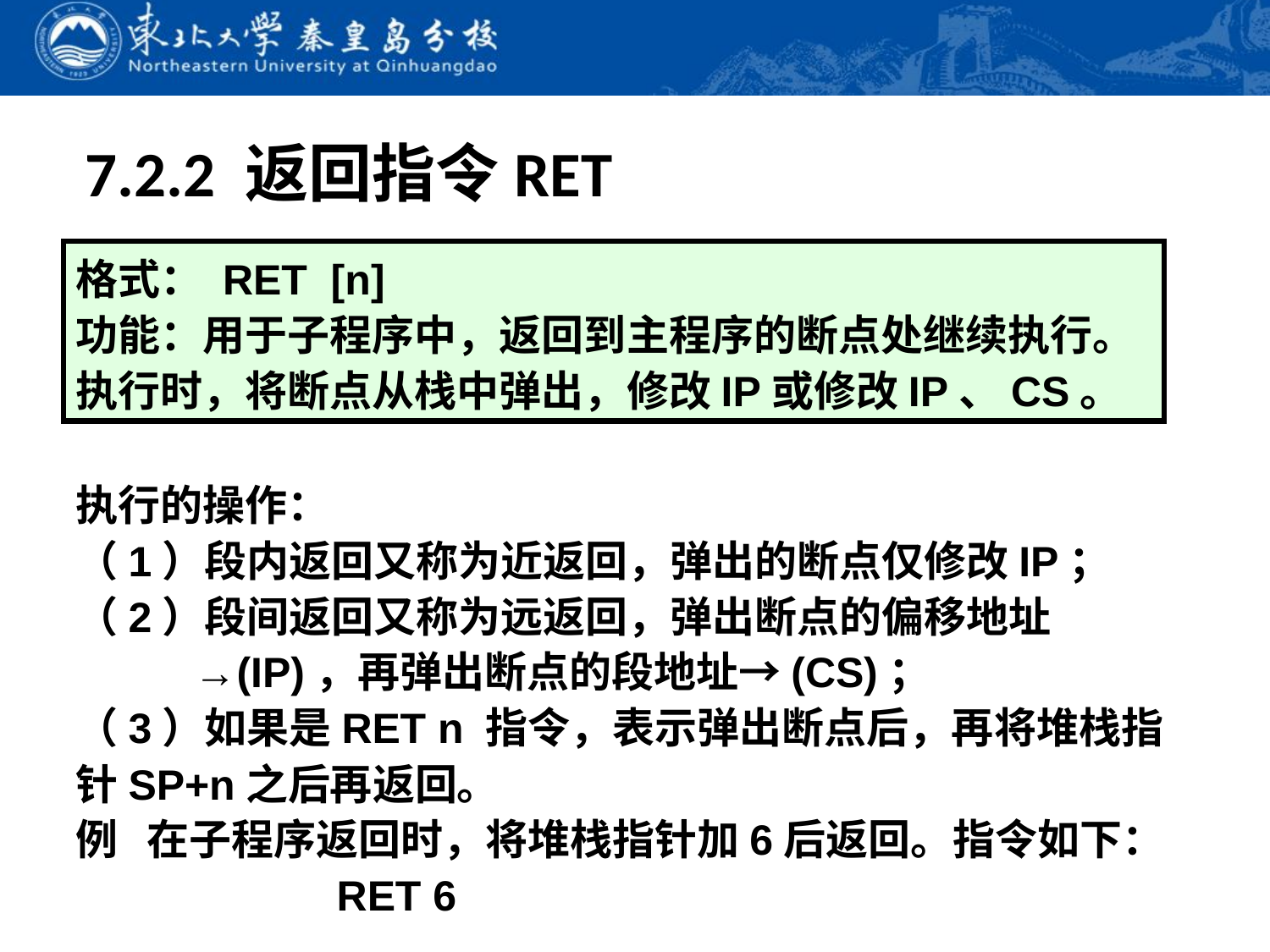

# 7.2.2 返回指令RET
格式： RET  [n]
功能：用于子程序中，返回到主程序的断点处继续执行。执行时，将断点从栈中弹出，修改IP或修改IP、CS。
执行的操作：
（1）段内返回又称为近返回，弹出的断点仅修改IP；
（2）段间返回又称为远返回，弹出断点的偏移地址
          →(IP)，再弹出断点的段地址→(CS)；
（3）如果是RET n 指令，表示弹出断点后，再将堆栈指针SP+n之后再返回。
例   在子程序返回时，将堆栈指针加6后返回。指令如下：
                      RET 6